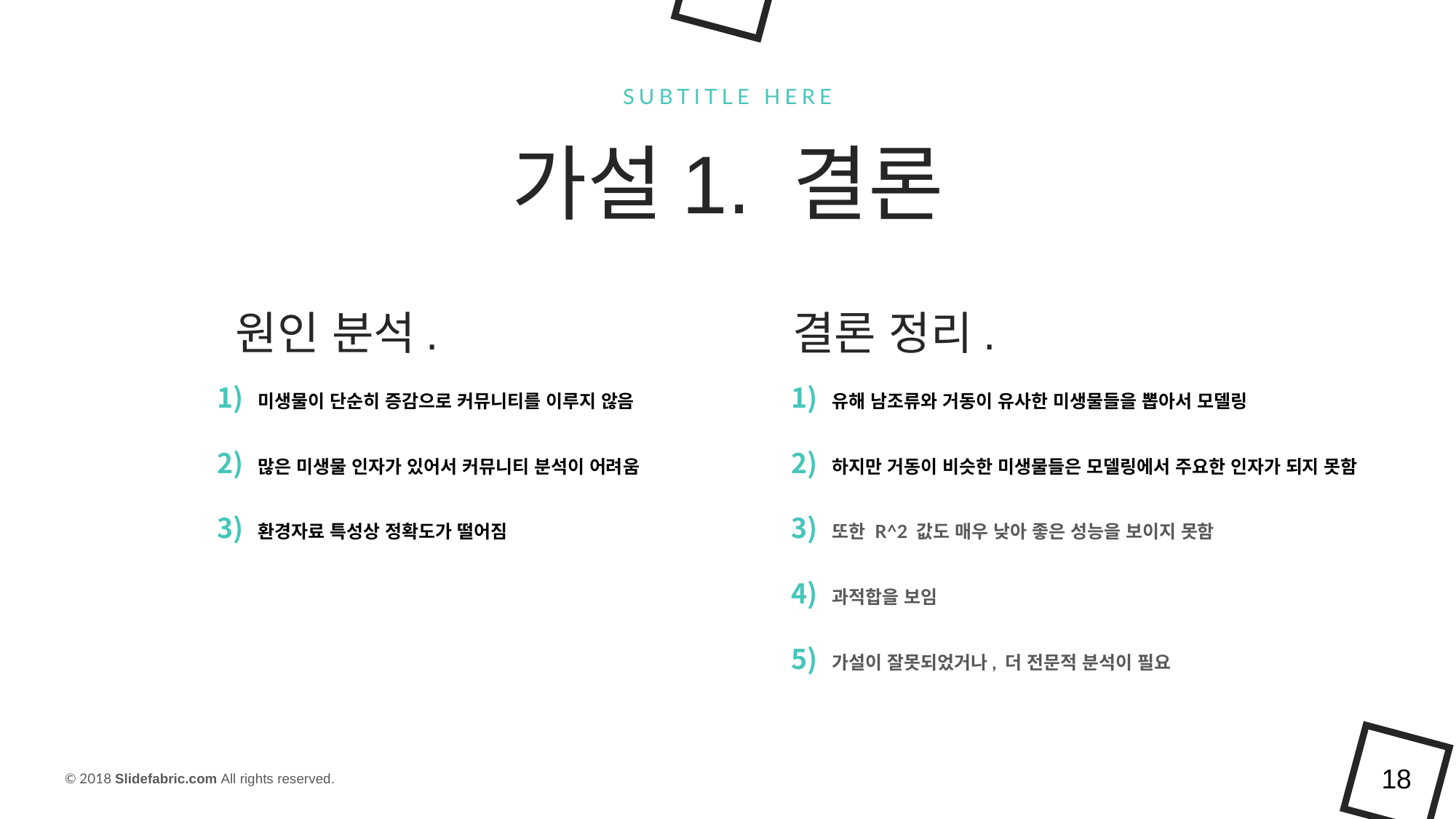

SUBTITLE HERE
가설1. 결론
 원인 분석.
결론 정리.
미생물이 단순히 증감으로 커뮤니티를 이루지 않음

많은 미생물 인자가 있어서 커뮤니티 분석이 어려움

환경자료 특성상 정확도가 떨어짐
유해 남조류와 거동이 유사한 미생물들을 뽑아서 모델링

하지만 거동이 비슷한 미생물들은 모델링에서 주요한 인자가 되지 못함

또한 R^2 값도 매우 낮아 좋은 성능을 보이지 못함

과적합을 보임

가설이 잘못되었거나, 더 전문적 분석이 필요